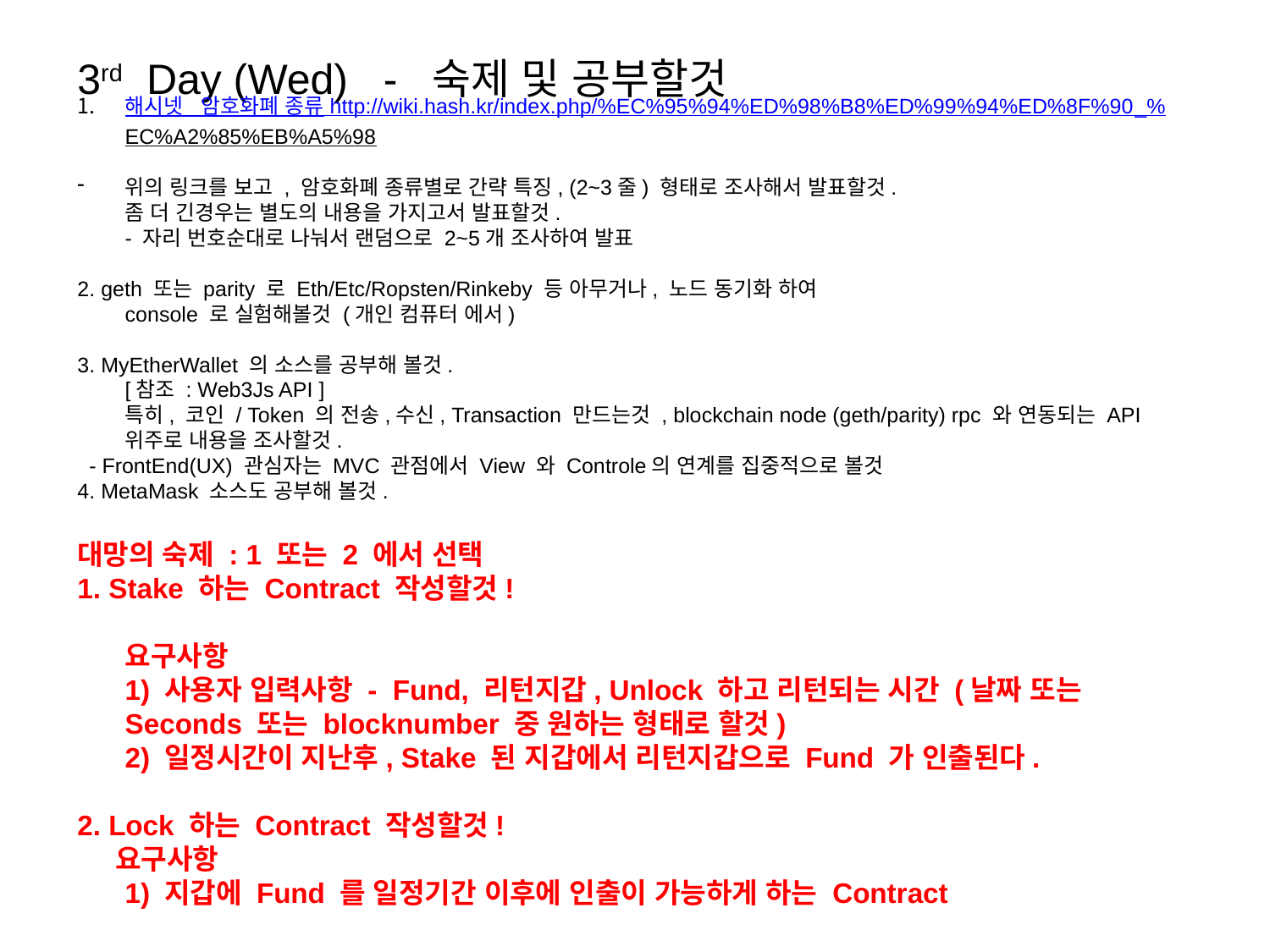

3rd  Day (Wed)   -  숙제 및 공부할것
해시넷   암호화폐 종류 http://wiki.hash.kr/index.php/%EC%95%94%ED%98%B8%ED%99%94%ED%8F%90_%EC%A2%85%EB%A5%98

위의 링크를 보고 , 암호화폐 종류별로 간략 특징, (2~3줄) 형태로 조사해서 발표할것.
좀 더 긴경우는 별도의 내용을 가지고서 발표할것.
- 자리 번호순대로 나눠서 랜덤으로 2~5개 조사하여 발표

2. geth 또는 parity 로 Eth/Etc/Ropsten/Rinkeby 등 아무거나, 노드 동기화 하여
console 로 실험해볼것 (개인 컴퓨터 에서)

3. MyEtherWallet 의 소스를 공부해 볼것.
[참조 : Web3Js API ]
특히, 코인 / Token 의 전송,수신, Transaction 만드는것 , blockchain node (geth/parity) rpc 와 연동되는 API 위주로 내용을 조사할것.
  - FrontEnd(UX) 관심자는 MVC 관점에서 View 와 Controle의 연계를 집중적으로 볼것
4. MetaMask 소스도 공부해 볼것.

대망의 숙제 : 1 또는 2 에서 선택
1. Stake 하는 Contract 작성할것!
요구사항
1) 사용자 입력사항 -  Fund, 리턴지갑, Unlock 하고 리턴되는 시간 (날짜 또는 Seconds 또는 blocknumber 중 원하는 형태로 할것)
2) 일정시간이 지난후, Stake 된 지갑에서 리턴지갑으로 Fund 가 인출된다.
2. Lock 하는 Contract 작성할것!
    요구사항
1) 지갑에 Fund 를 일정기간 이후에 인출이 가능하게 하는 Contract